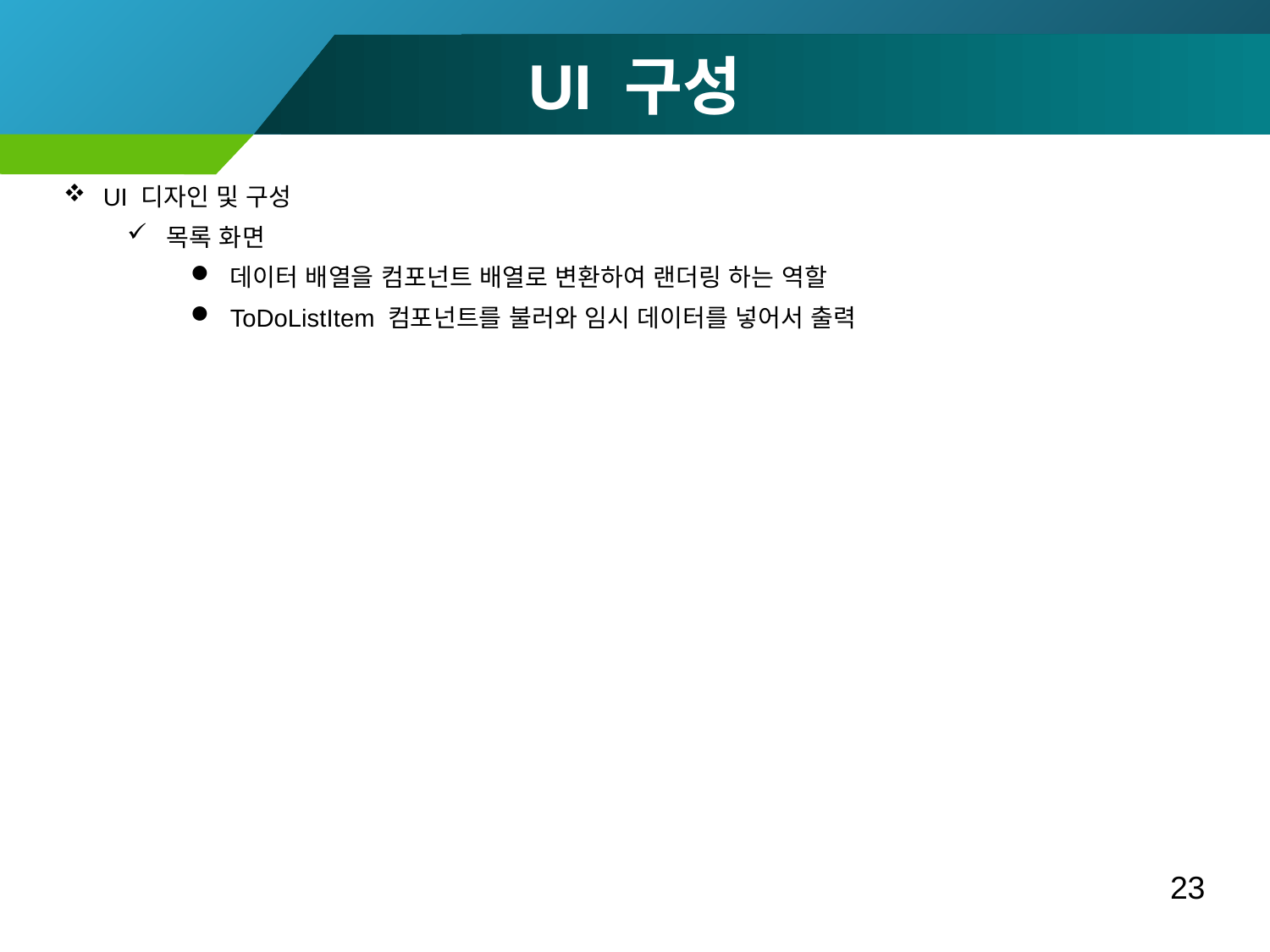

UI 구성
UI 디자인 및 구성
목록 화면
데이터 배열을 컴포넌트 배열로 변환하여 랜더링 하는 역할
ToDoListItem 컴포넌트를 불러와 임시 데이터를 넣어서 출력

23